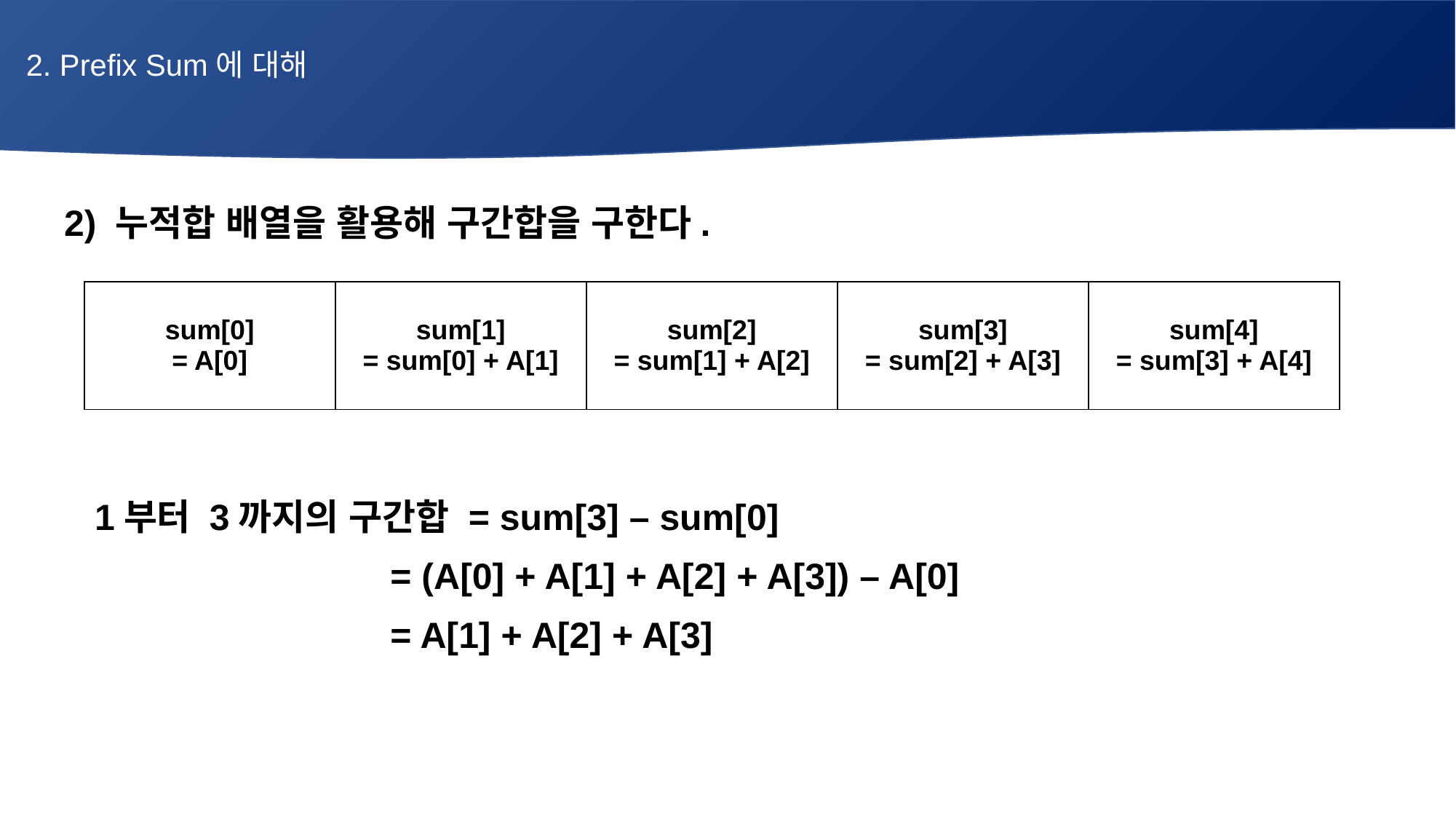

2. Prefix Sum에 대해
# 매주 1 과제 LV2
2) 누적합 배열을 활용해 구간합을 구한다.

   1부터 3까지의 구간합 = sum[3] – sum[0]
                                = (A[0] + A[1] + A[2] + A[3]) – A[0]
                                = A[1] + A[2] + A[3]

| sum[0] = A[0] | sum[1] = sum[0] + A[1] | sum[2] = sum[1] + A[2] | sum[3] = sum[2] + A[3] | sum[4] = sum[3] + A[4] |
| --- | --- | --- | --- | --- |